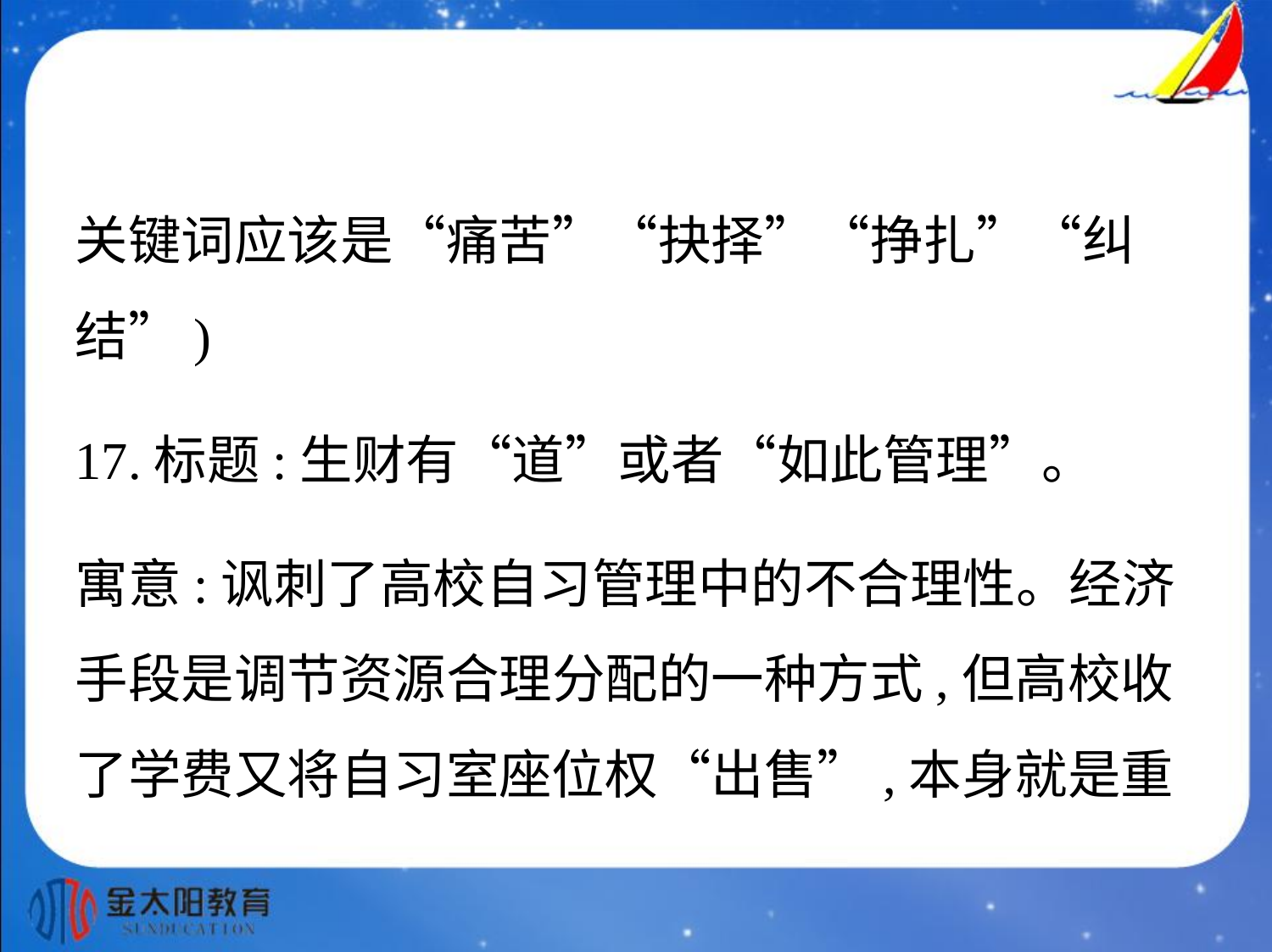

关键词应该是“痛苦”“抉择”“挣扎”“纠
结”)
17.标题:生财有“道”或者“如此管理”。
寓意:讽刺了高校自习管理中的不合理性。经济
手段是调节资源合理分配的一种方式,但高校收
了学费又将自习室座位权“出售”,本身就是重